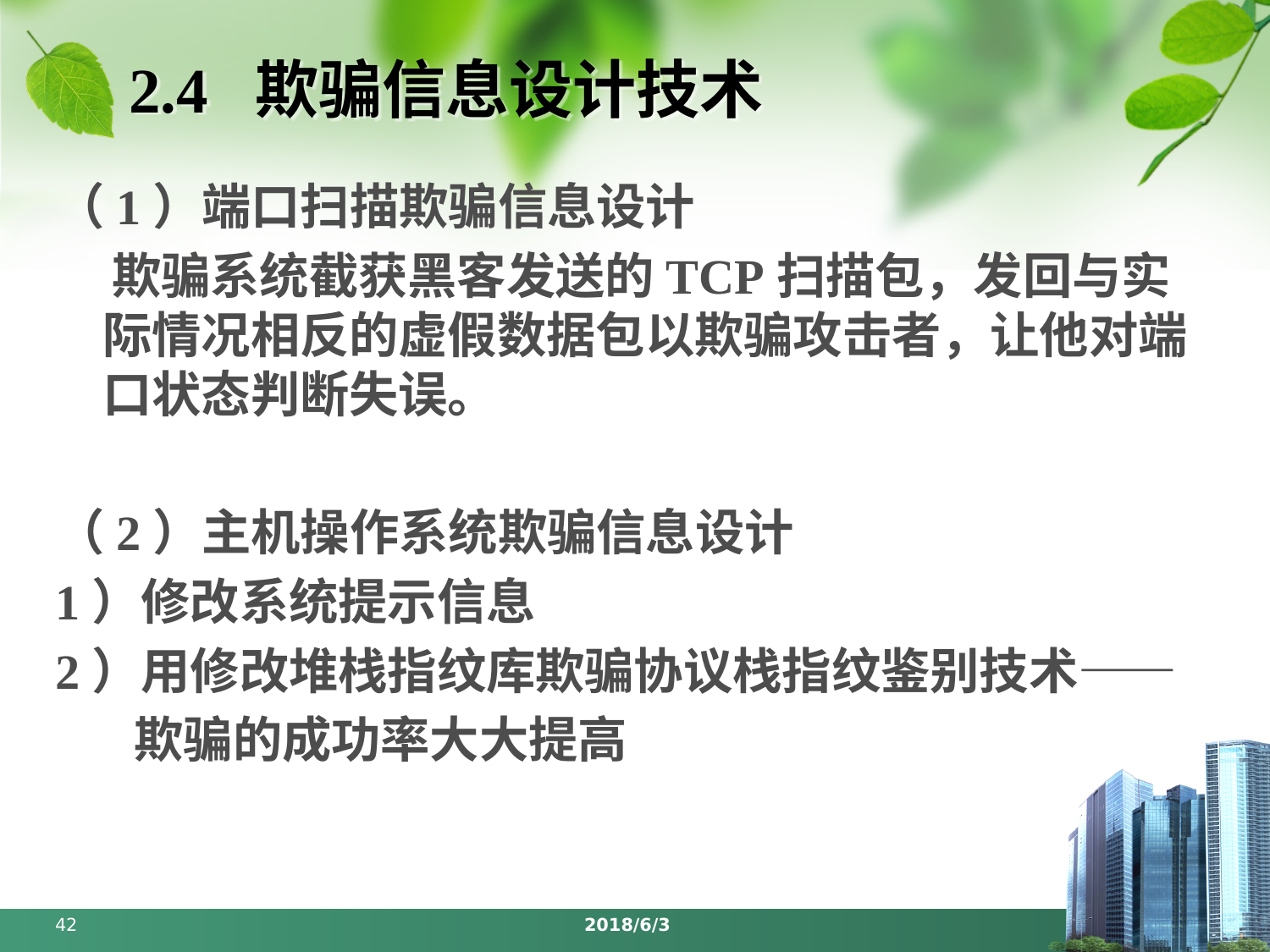

# 2.4  欺骗信息设计技术
（1）端口扫描欺骗信息设计
    欺骗系统截获黑客发送的TCP扫描包，发回与实际情况相反的虚假数据包以欺骗攻击者，让他对端口状态判断失误。

（2）主机操作系统欺骗信息设计
1）修改系统提示信息
2）用修改堆栈指纹库欺骗协议栈指纹鉴别技术——
      欺骗的成功率大大提高
42
2018/6/3